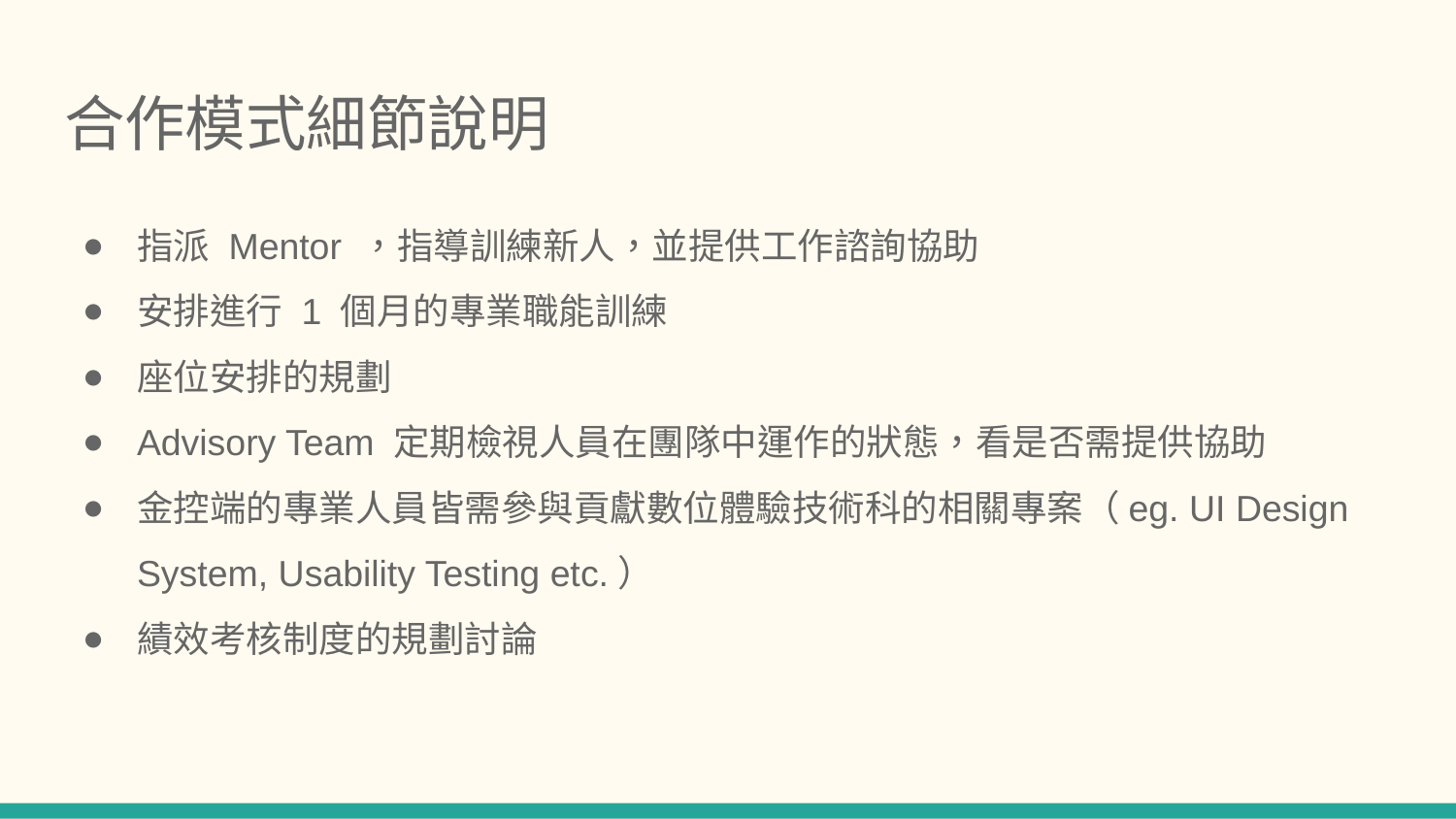

# 合作模式細節說明
指派 Mentor ，指導訓練新人，並提供工作諮詢協助
安排進行 1 個月的專業職能訓練
座位安排的規劃
Advisory Team 定期檢視人員在團隊中運作的狀態，看是否需提供協助
金控端的專業人員皆需參與貢獻數位體驗技術科的相關專案（eg. UI Design System, Usability Testing etc.）
績效考核制度的規劃討論